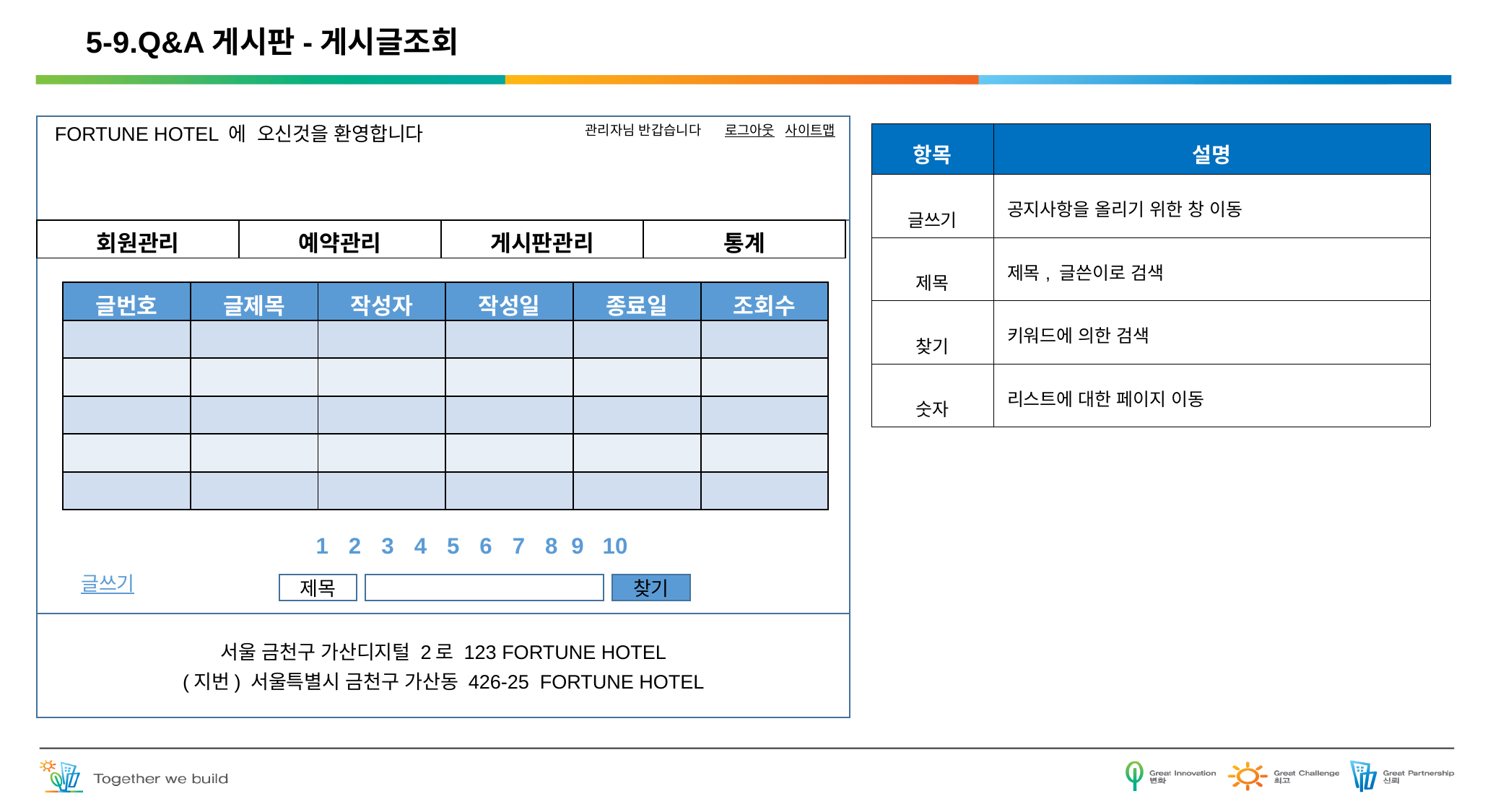

# 5-9.Q&A게시판-게시글조회
FORTUNE HOTEL 에  오신것을 환영합니다

관리자님 반갑습니다
로그아웃
사이트맵

| 항목 | 설명 |
| --- | --- |
| 글쓰기 | 공지사항을 올리기 위한 창 이동 |
| 제목 | 제목, 글쓴이로 검색 |
| 찾기 | 키워드에 의한 검색 |
| 숫자 | 리스트에 대한 페이지 이동 |
| 회원관리 | 예약관리 | 게시판관리 | 통계 |
| --- | --- | --- | --- |
| 글번호 | 글제목 | 작성자 | 작성일 | 종료일 | 조회수 |
| --- | --- | --- | --- | --- | --- |
|  |  |  |  |  |  |
|  |  |  |  |  |  |
|  |  |  |  |  |  |
|  |  |  |  |  |  |
|  |  |  |  |  |  |
| 1 | 2 | 3 | 4 | 5 | 6 | 7 | 8 | 9 | 10 |
| --- | --- | --- | --- | --- | --- | --- | --- | --- | --- |
글쓰기
제목
찾기

서울 금천구 가산디지털 2로 123 FORTUNE HOTEL
(지번) 서울특별시 금천구 가산동 426-25  FORTUNE HOTEL